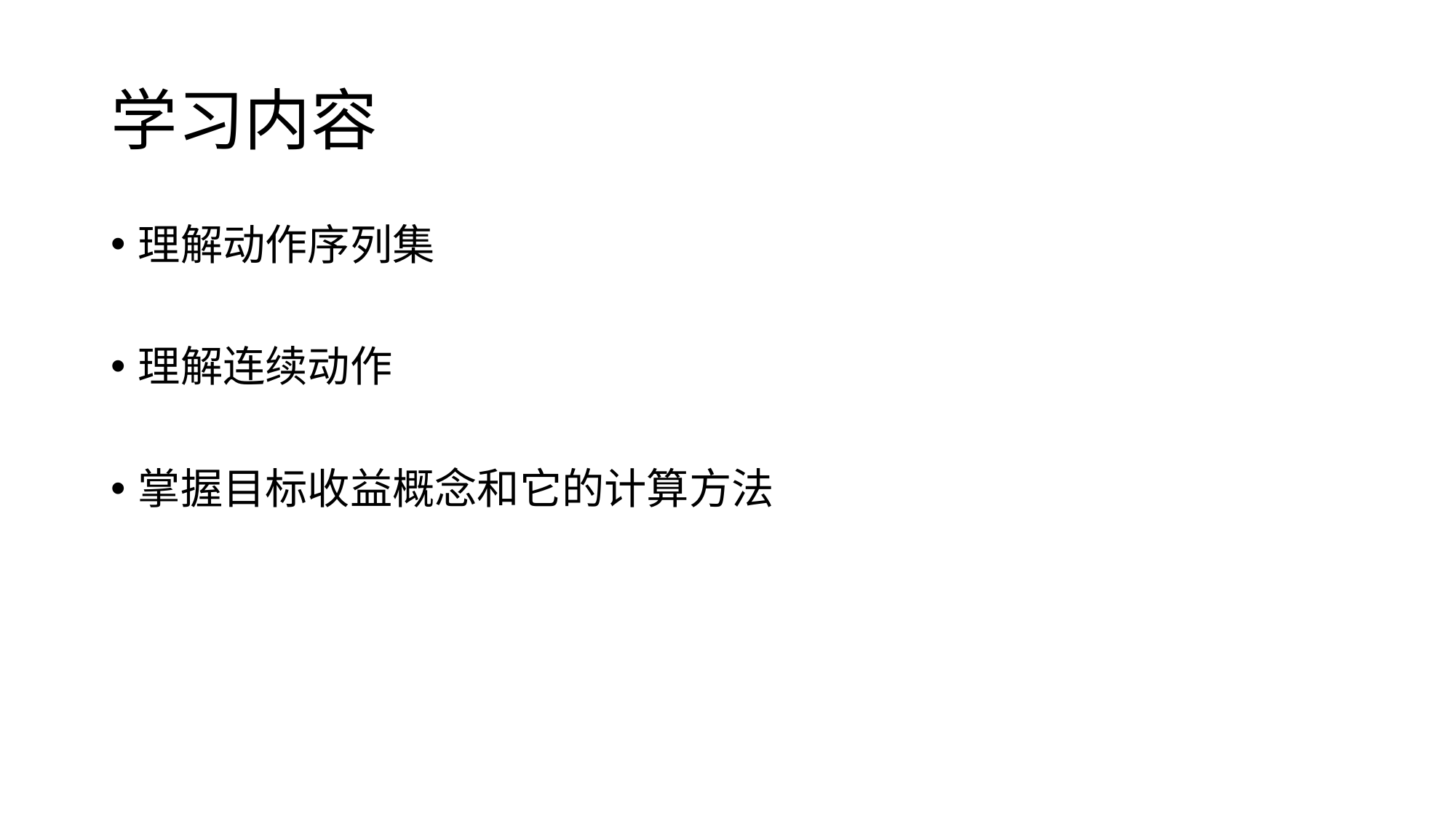

# 学习内容
理解动作序列集

理解连续动作

掌握目标收益概念和它的计算方法